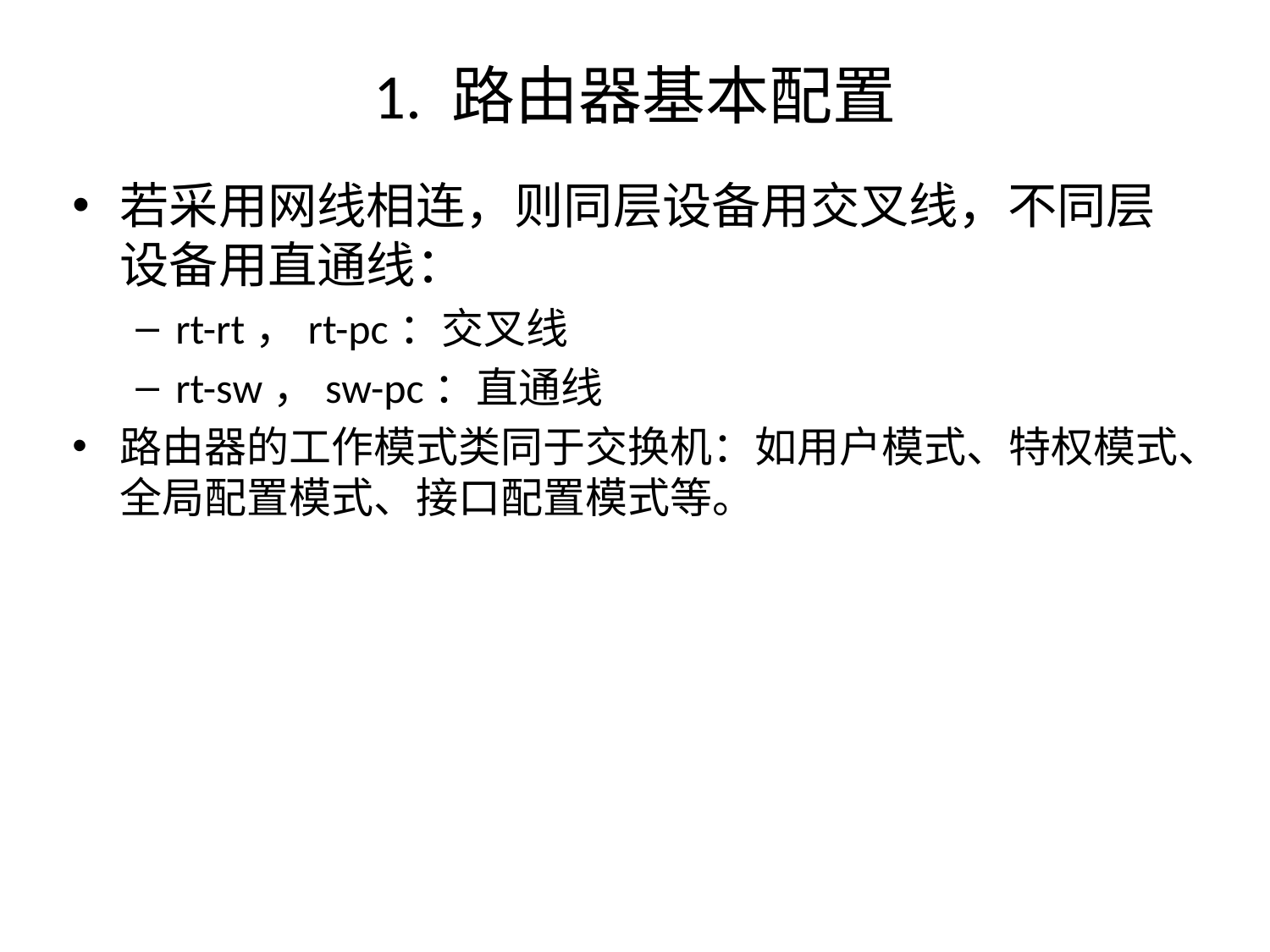

# 1. 路由器基本配置
若采用网线相连，则同层设备用交叉线，不同层设备用直通线：
rt-rt，rt-pc：交叉线
rt-sw，sw-pc：直通线
路由器的工作模式类同于交换机：如用户模式、特权模式、全局配置模式、接口配置模式等。